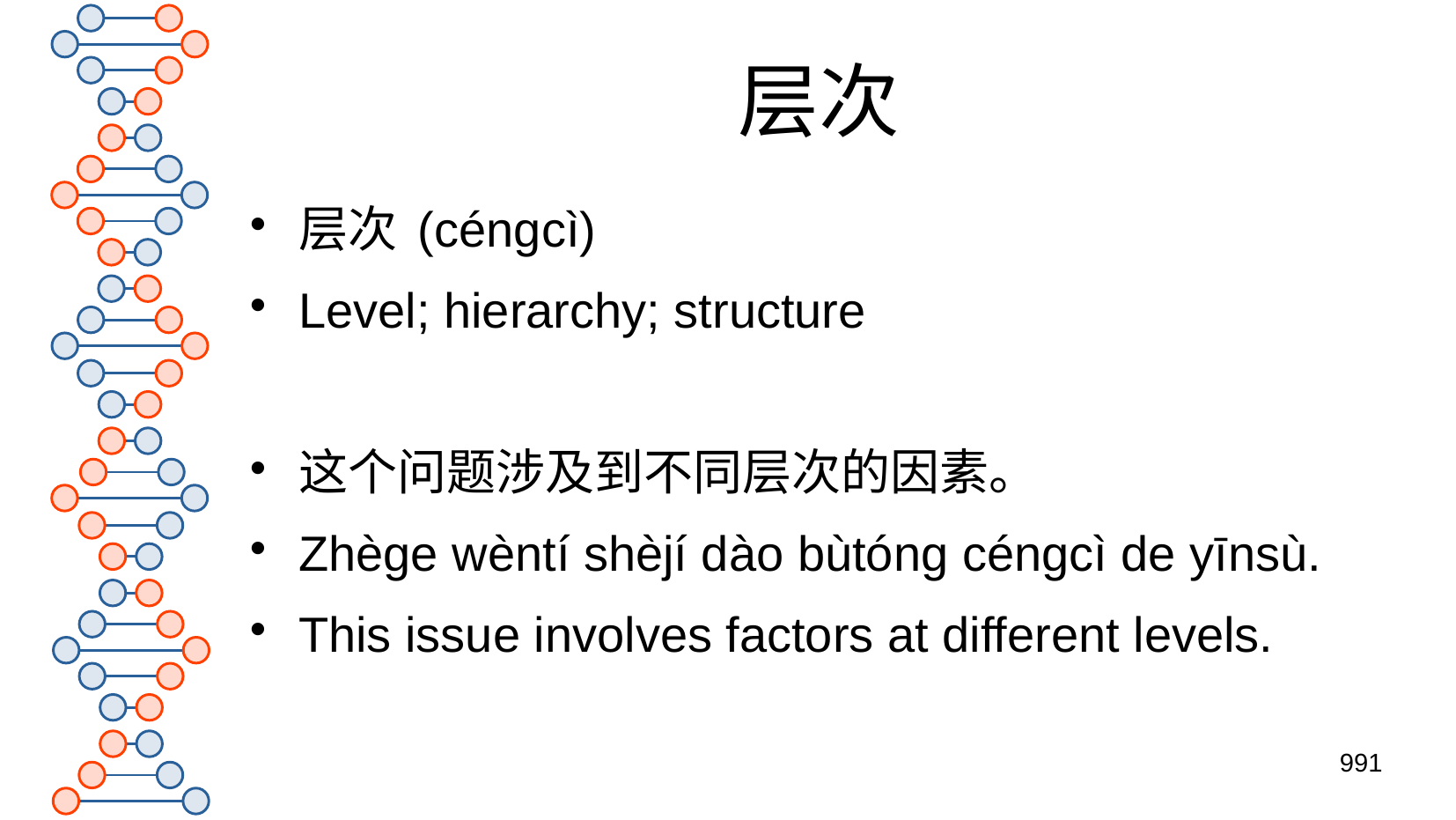

# 层次
层次 (céngcì)
Level; hierarchy; structure

这个问题涉及到不同层次的因素。
Zhège wèntí shèjí dào bùtóng céngcì de yīnsù.
This issue involves factors at different levels.

991